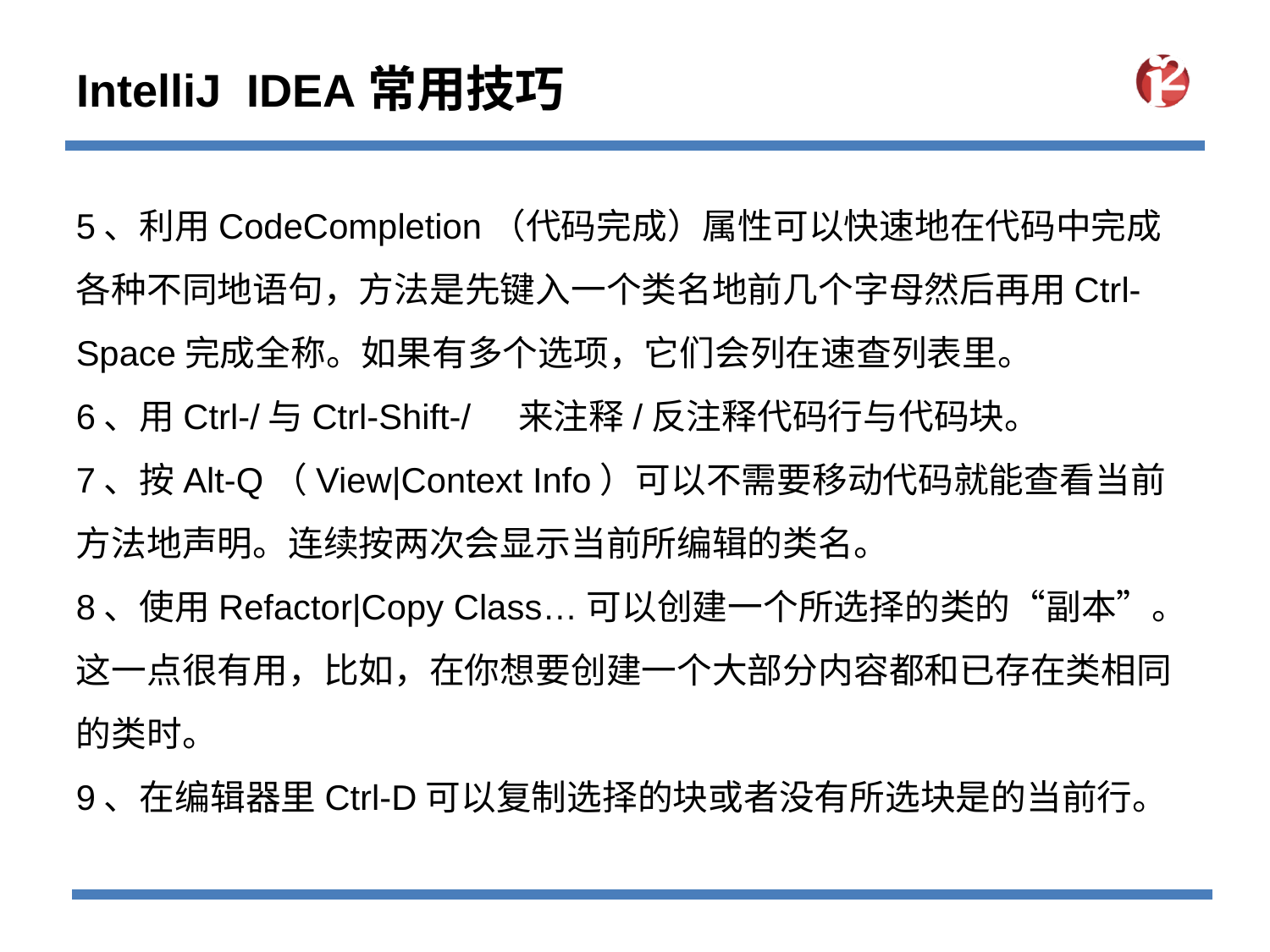

# IntelliJ  IDEA常用技巧
5、利用CodeCompletion（代码完成）属性可以快速地在代码中完成各种不同地语句，方法是先键入一个类名地前几个字母然后再用Ctrl-Space完成全称。如果有多个选项，它们会列在速查列表里。
6、用Ctrl-/与Ctrl-Shift-/    来注释/反注释代码行与代码块。
7、按Alt-Q（View|Context Info）可以不需要移动代码就能查看当前方法地声明。连续按两次会显示当前所编辑的类名。
8、使用Refactor|Copy Class…可以创建一个所选择的类的“副本”。这一点很有用，比如，在你想要创建一个大部分内容都和已存在类相同的类时。
9、在编辑器里Ctrl-D可以复制选择的块或者没有所选块是的当前行。